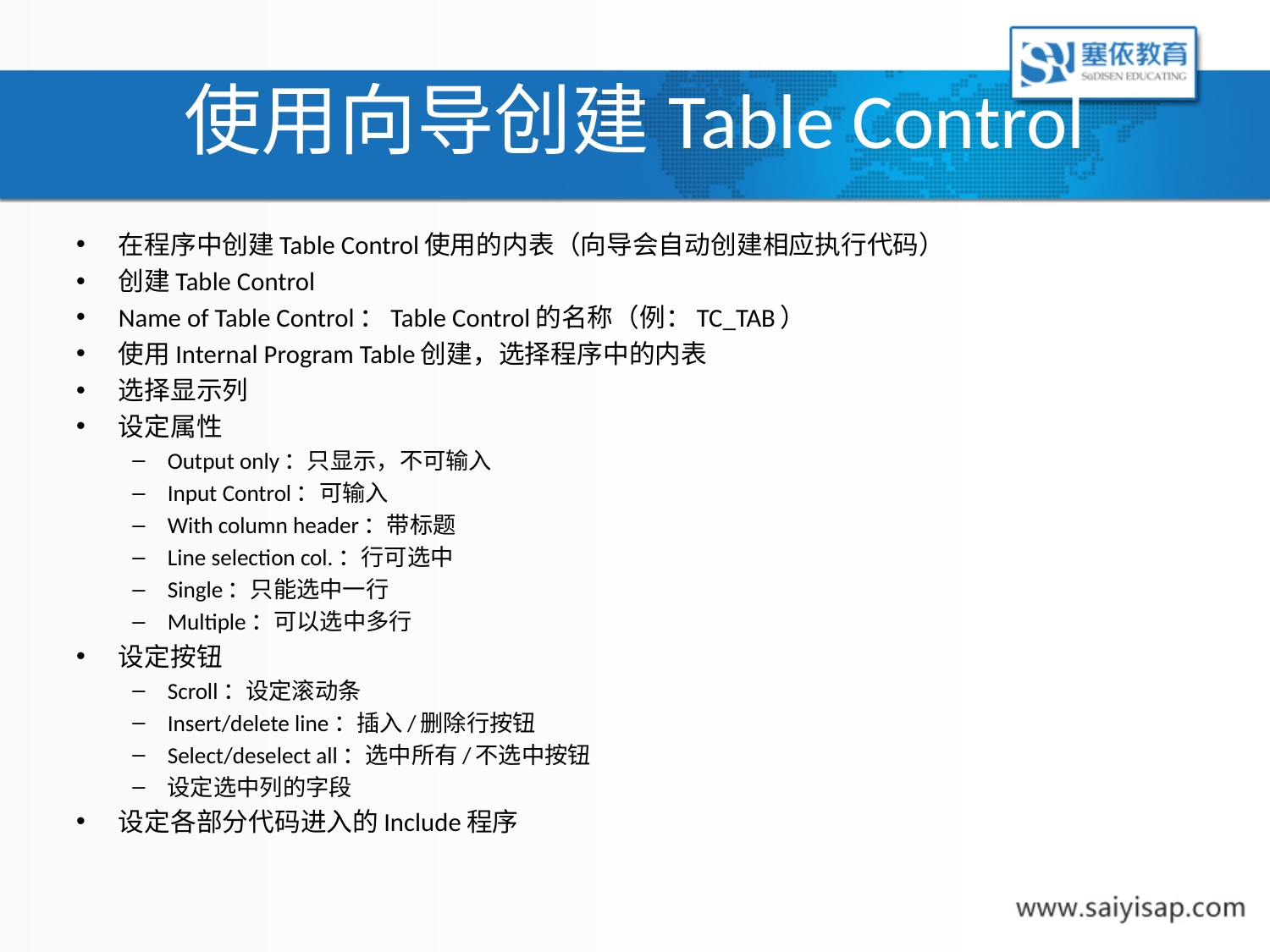

# 使用向导创建Table Control
在程序中创建Table Control使用的内表（向导会自动创建相应执行代码）
创建Table Control
Name of Table Control：Table Control的名称（例：TC_TAB）
使用Internal Program Table创建，选择程序中的内表
选择显示列
设定属性
Output only：只显示，不可输入
Input Control：可输入
With column header：带标题
Line selection col.：行可选中
Single：只能选中一行
Multiple：可以选中多行
设定按钮
Scroll：设定滚动条
Insert/delete line：插入/删除行按钮
Select/deselect all：选中所有/不选中按钮
设定选中列的字段
设定各部分代码进入的Include程序